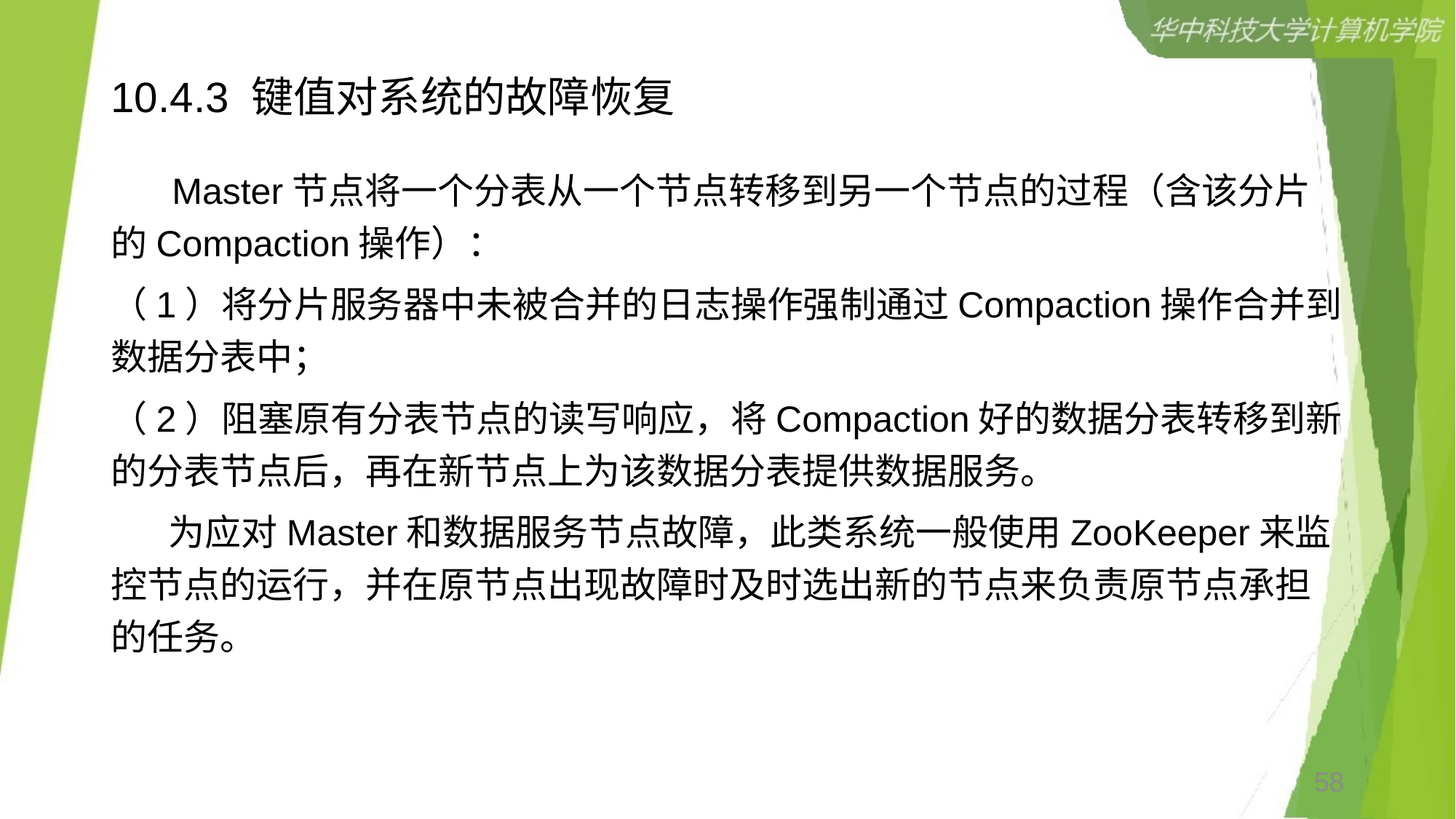

# 10.4.3 键值对系统的故障恢复
      Master节点将一个分表从一个节点转移到另一个节点的过程（含该分片的Compaction操作）：
（1）将分片服务器中未被合并的日志操作强制通过Compaction操作合并到数据分表中；
（2）阻塞原有分表节点的读写响应，将Compaction好的数据分表转移到新的分表节点后，再在新节点上为该数据分表提供数据服务。
      为应对Master和数据服务节点故障，此类系统一般使用ZooKeeper来监控节点的运行，并在原节点出现故障时及时选出新的节点来负责原节点承担的任务。
58